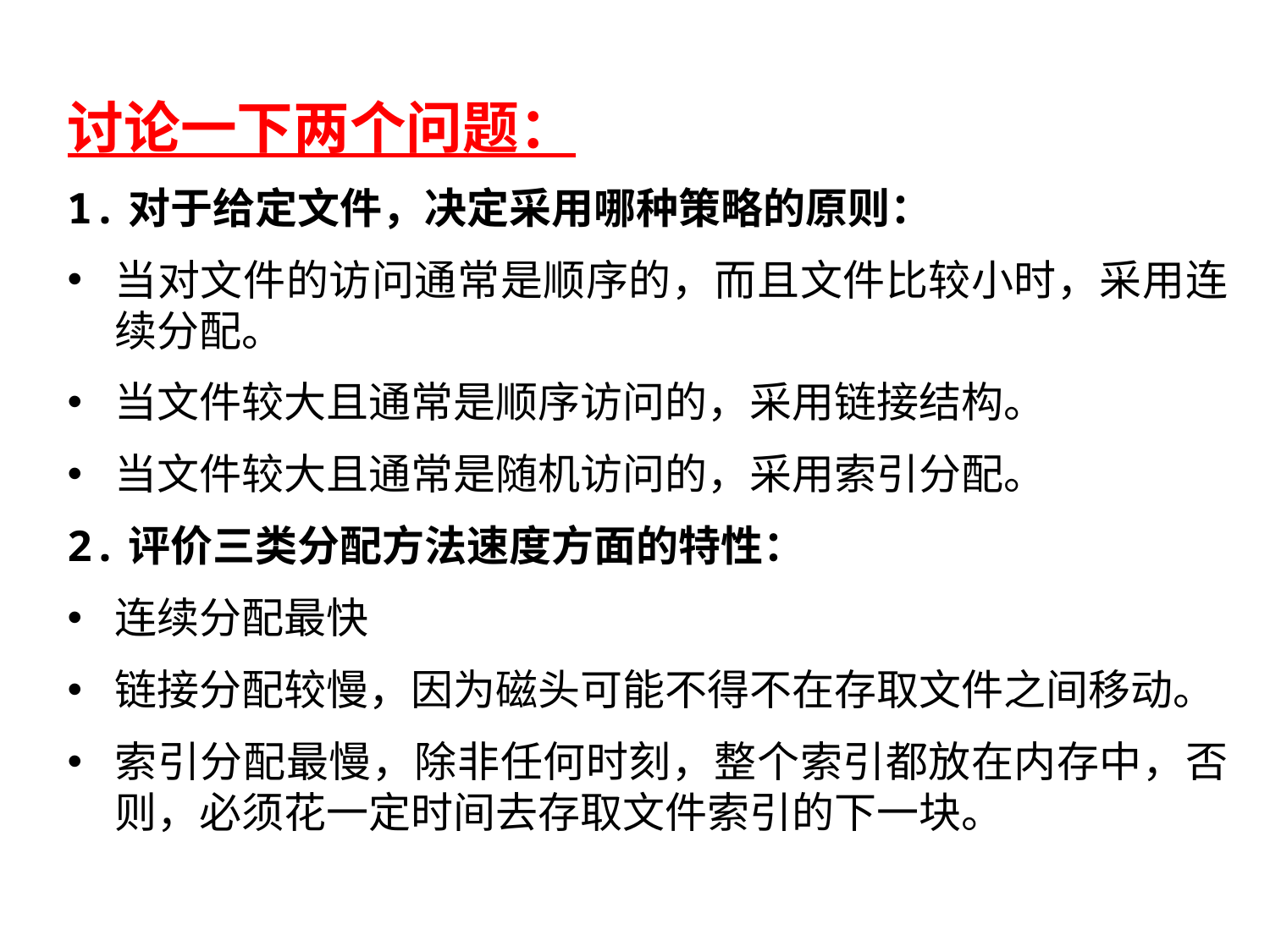

讨论一下两个问题：
1.对于给定文件，决定采用哪种策略的原则：
当对文件的访问通常是顺序的，而且文件比较小时，采用连续分配。
当文件较大且通常是顺序访问的，采用链接结构。
当文件较大且通常是随机访问的，采用索引分配。
2.评价三类分配方法速度方面的特性：
连续分配最快
链接分配较慢，因为磁头可能不得不在存取文件之间移动。
索引分配最慢，除非任何时刻，整个索引都放在内存中，否则，必须花一定时间去存取文件索引的下一块。